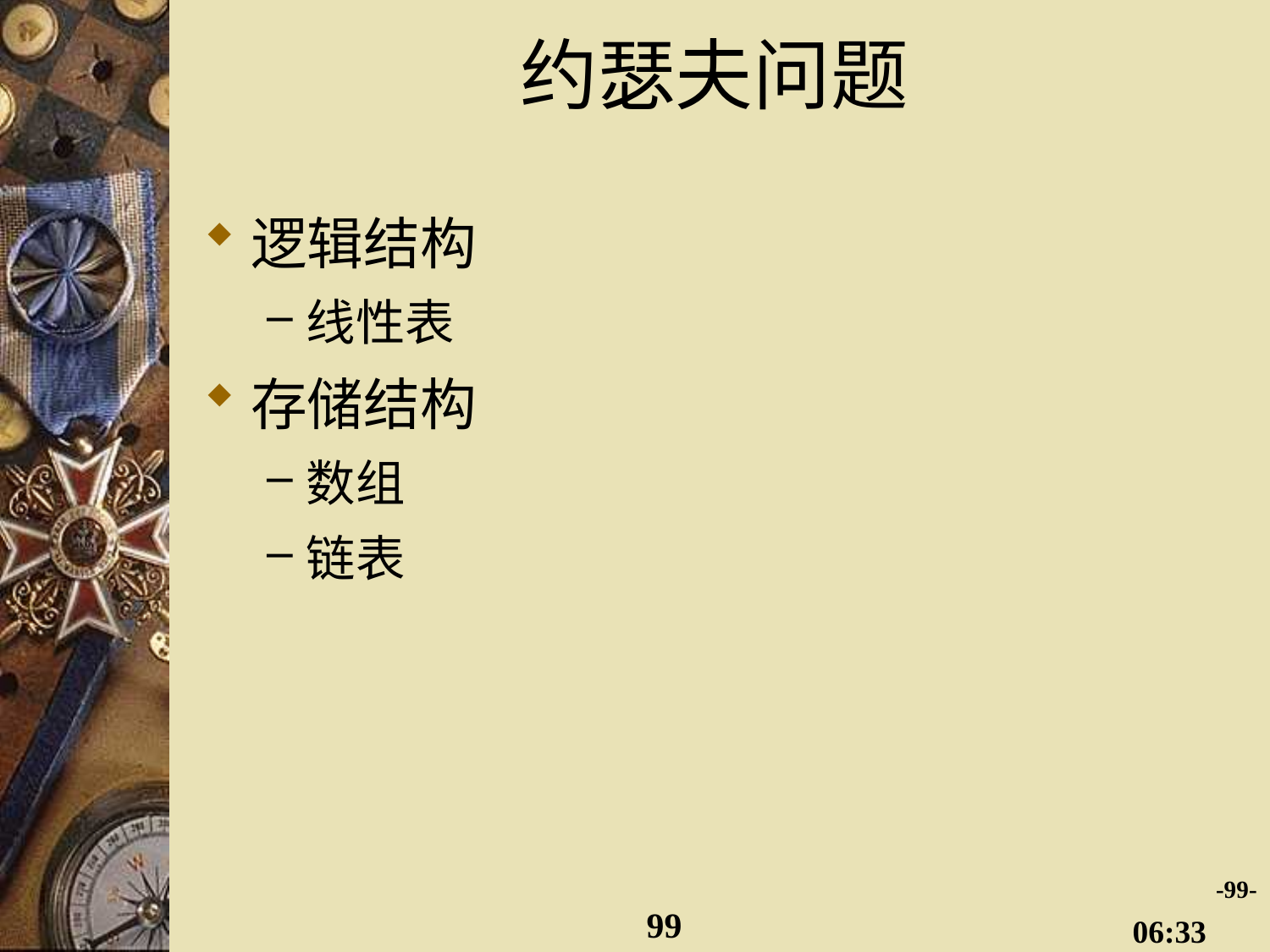

# 约瑟夫问题
逻辑结构
线性表
存储结构
数组
链表
-99-